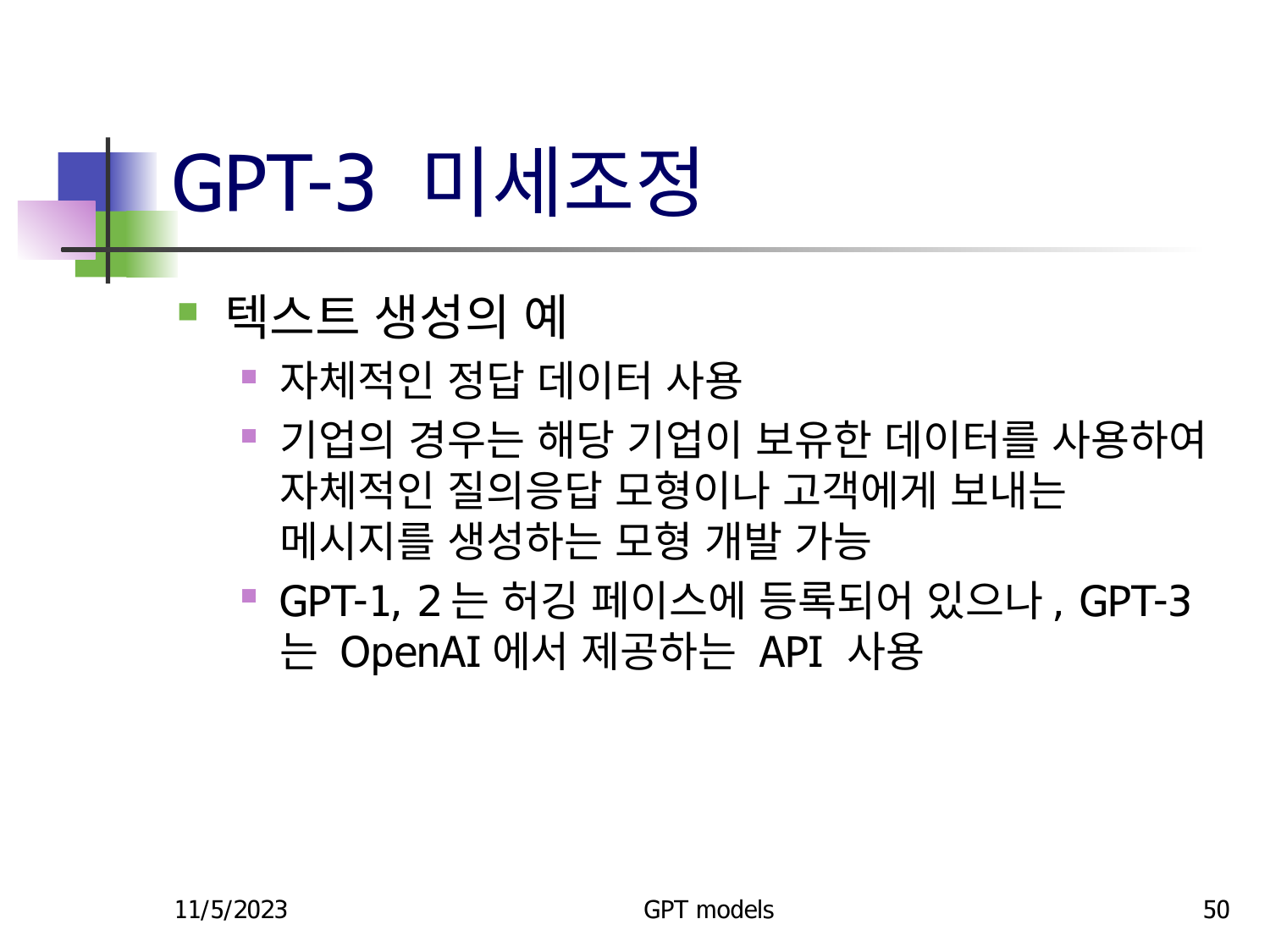

# GPT-3 미세조정
텍스트 생성의 예
자체적인 정답 데이터 사용
기업의 경우는 해당 기업이 보유한 데이터를 사용하여 자체적인 질의응답 모형이나 고객에게 보내는 메시지를 생성하는 모형 개발 가능
GPT-1, 2는 허깅 페이스에 등록되어 있으나, GPT-3는 OpenAI에서 제공하는 API 사용
11/5/2023
GPT models
50